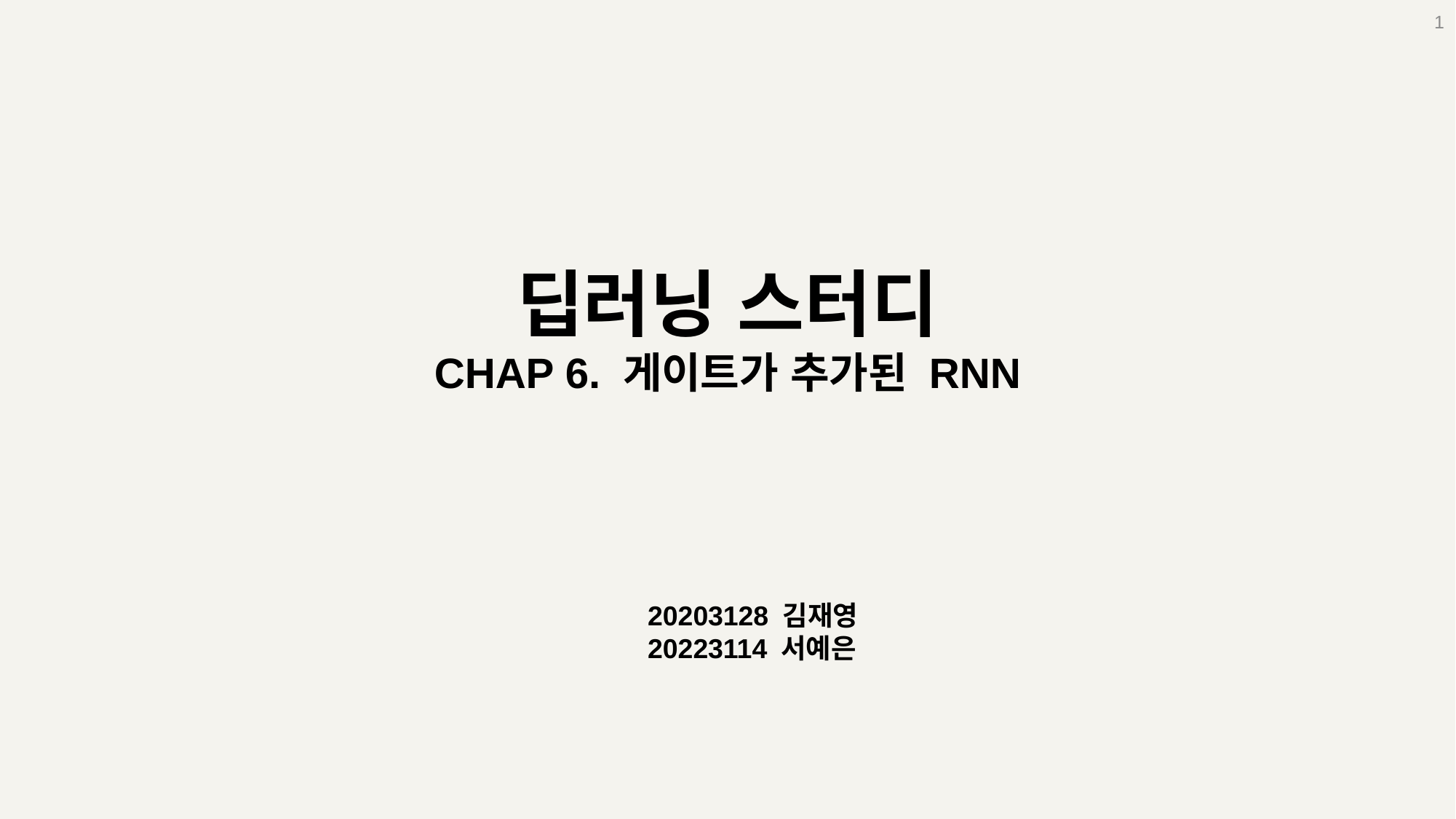

1
딥러닝 스터디
CHAP 6. 게이트가 추가된 RNN
20203128 김재영
20223114 서예은